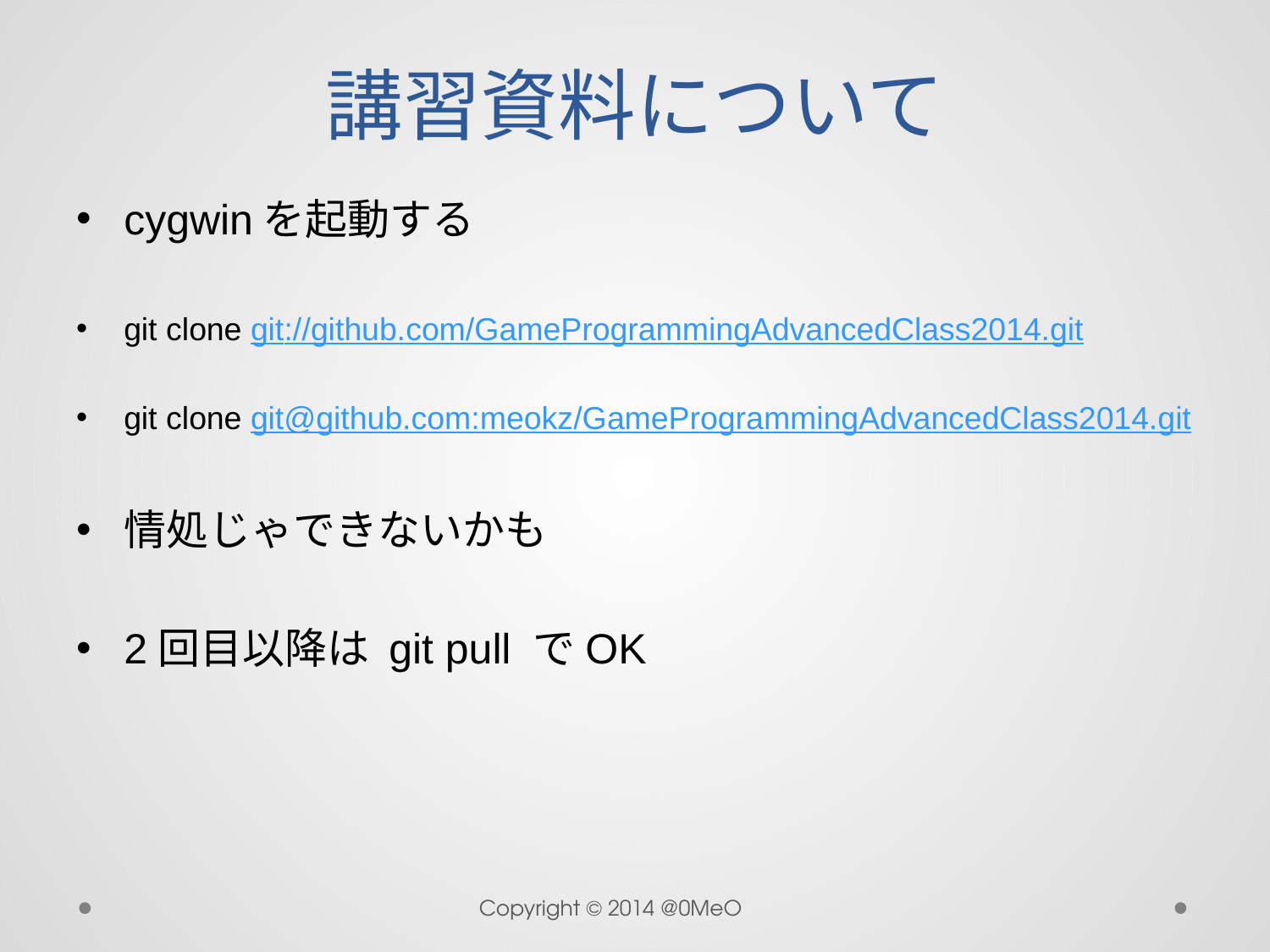

# 講習資料について
cygwinを起動する

git clone git://github.com/GameProgrammingAdvancedClass2014.git

git clone git@github.com:meokz/GameProgrammingAdvancedClass2014.git

情処じゃできないかも

2回目以降は git pull でOK